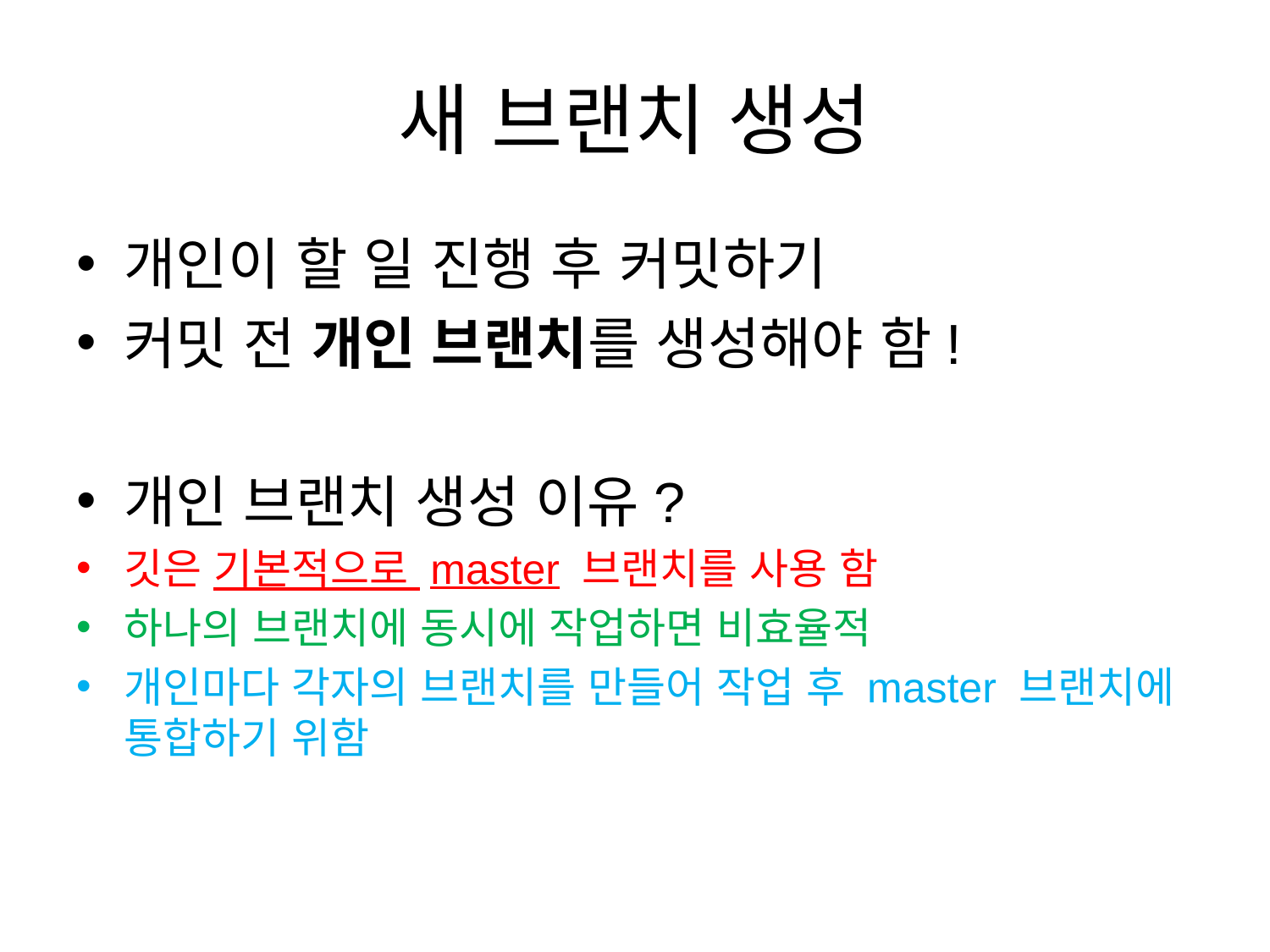

# 새 브랜치 생성
개인이 할 일 진행 후 커밋하기
커밋 전 개인 브랜치를 생성해야 함!

개인 브랜치 생성 이유?
깃은 기본적으로 master 브랜치를 사용 함
하나의 브랜치에 동시에 작업하면 비효율적
개인마다 각자의 브랜치를 만들어 작업 후 master 브랜치에 통합하기 위함